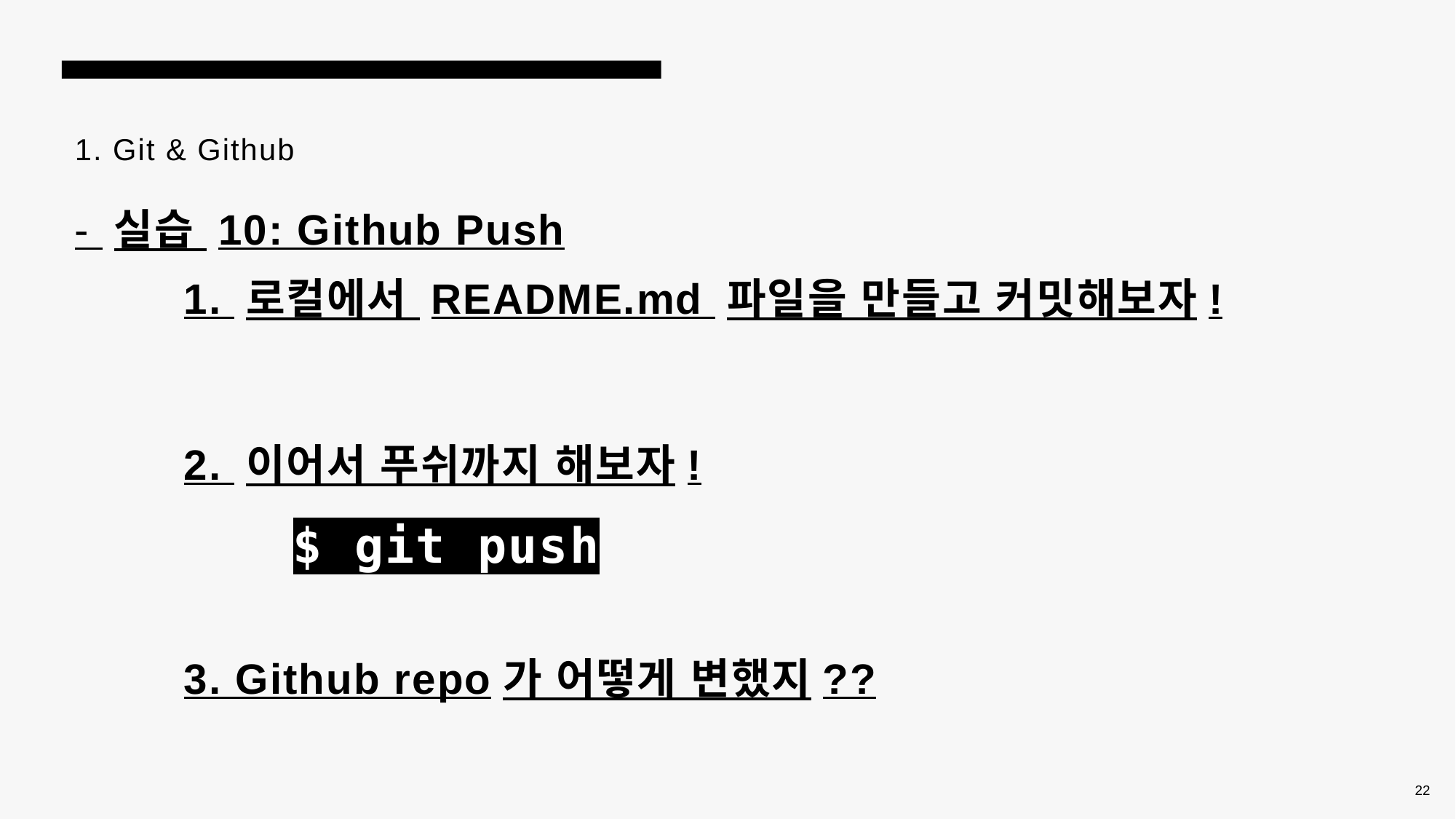

# 1. Git & Github - 실습 10: Github Push 1. 로컬에서 README.md 파일을 만들고 커밋해보자! 2. 이어서 푸쉬까지 해보자! $ git push 3. Github repo가 어떻게 변했지??
22